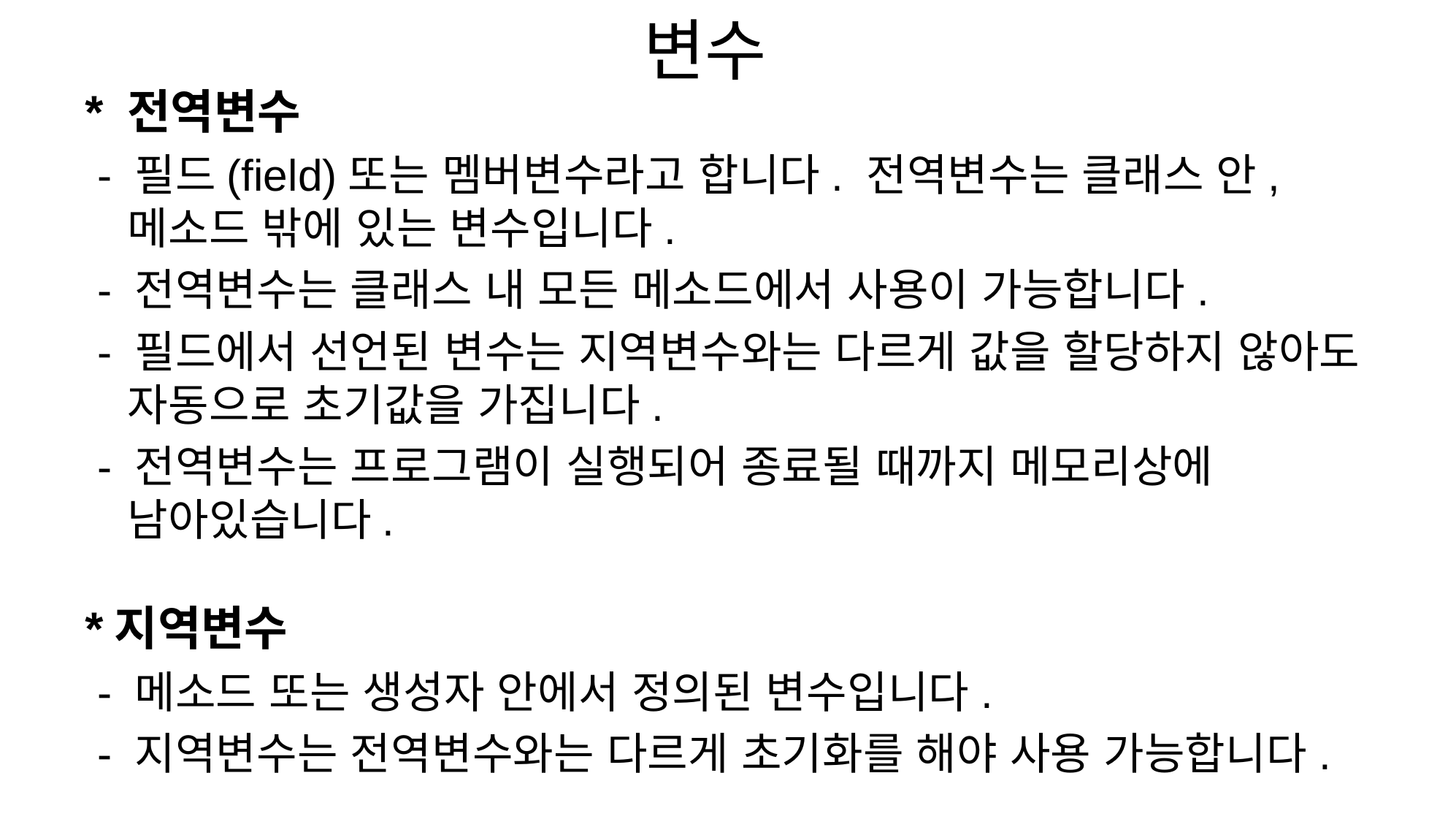

# 변수
* 전역변수
 - 필드(field)또는 멤버변수라고 합니다. 전역변수는 클래스 안, 메소드 밖에 있는 변수입니다.
 - 전역변수는 클래스 내 모든 메소드에서 사용이 가능합니다.
 - 필드에서 선언된 변수는 지역변수와는 다르게 값을 할당하지 않아도 자동으로 초기값을 가집니다.
 - 전역변수는 프로그램이 실행되어 종료될 때까지 메모리상에 남아있습니다.

*지역변수
 - 메소드 또는 생성자 안에서 정의된 변수입니다.
 - 지역변수는 전역변수와는 다르게 초기화를 해야 사용 가능합니다.